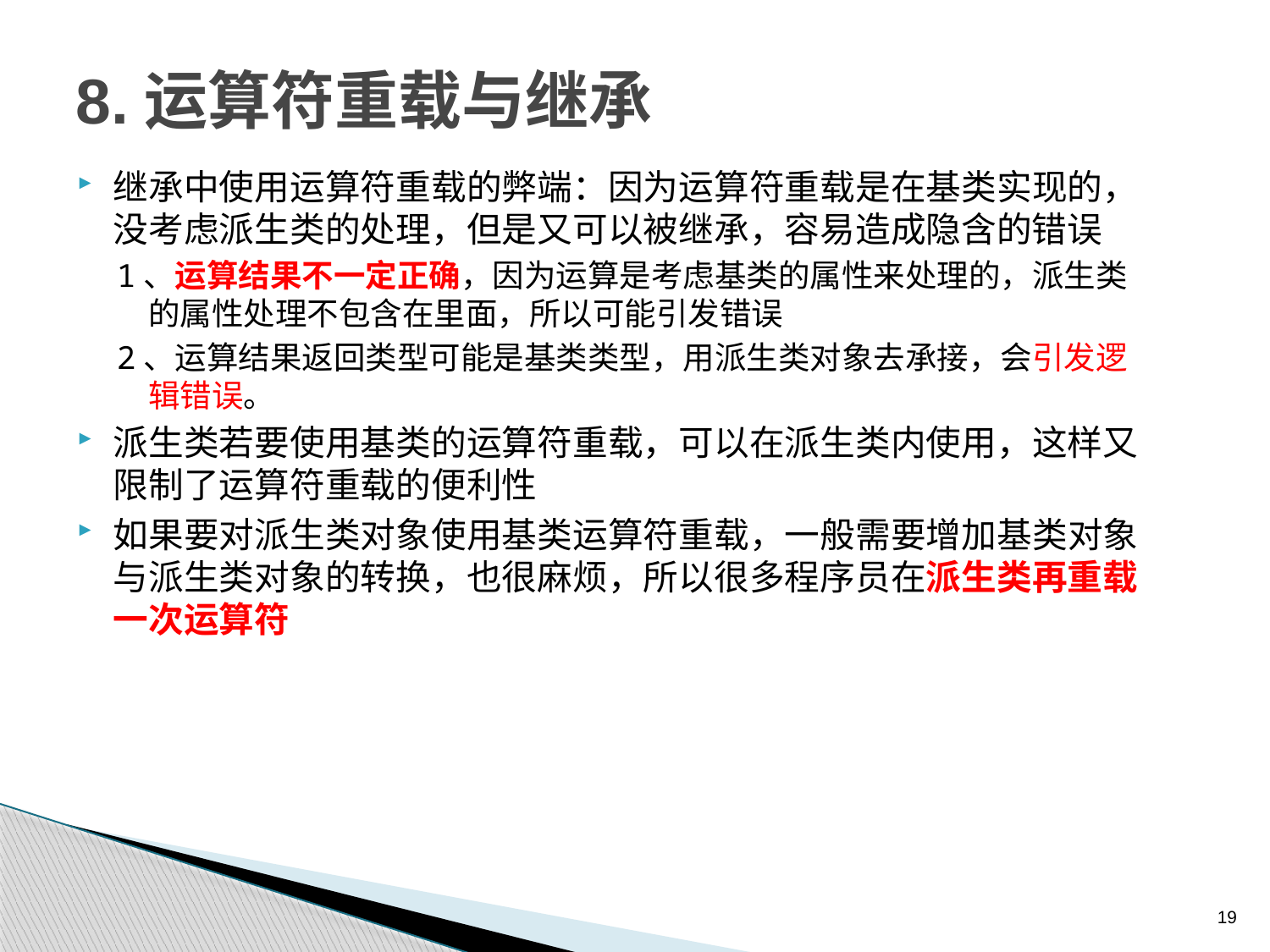

# 8.运算符重载与继承
继承中使用运算符重载的弊端：因为运算符重载是在基类实现的，没考虑派生类的处理，但是又可以被继承，容易造成隐含的错误
1、运算结果不一定正确，因为运算是考虑基类的属性来处理的，派生类的属性处理不包含在里面，所以可能引发错误
2、运算结果返回类型可能是基类类型，用派生类对象去承接，会引发逻辑错误。
派生类若要使用基类的运算符重载，可以在派生类内使用，这样又限制了运算符重载的便利性
如果要对派生类对象使用基类运算符重载，一般需要增加基类对象与派生类对象的转换，也很麻烦，所以很多程序员在派生类再重载一次运算符
19